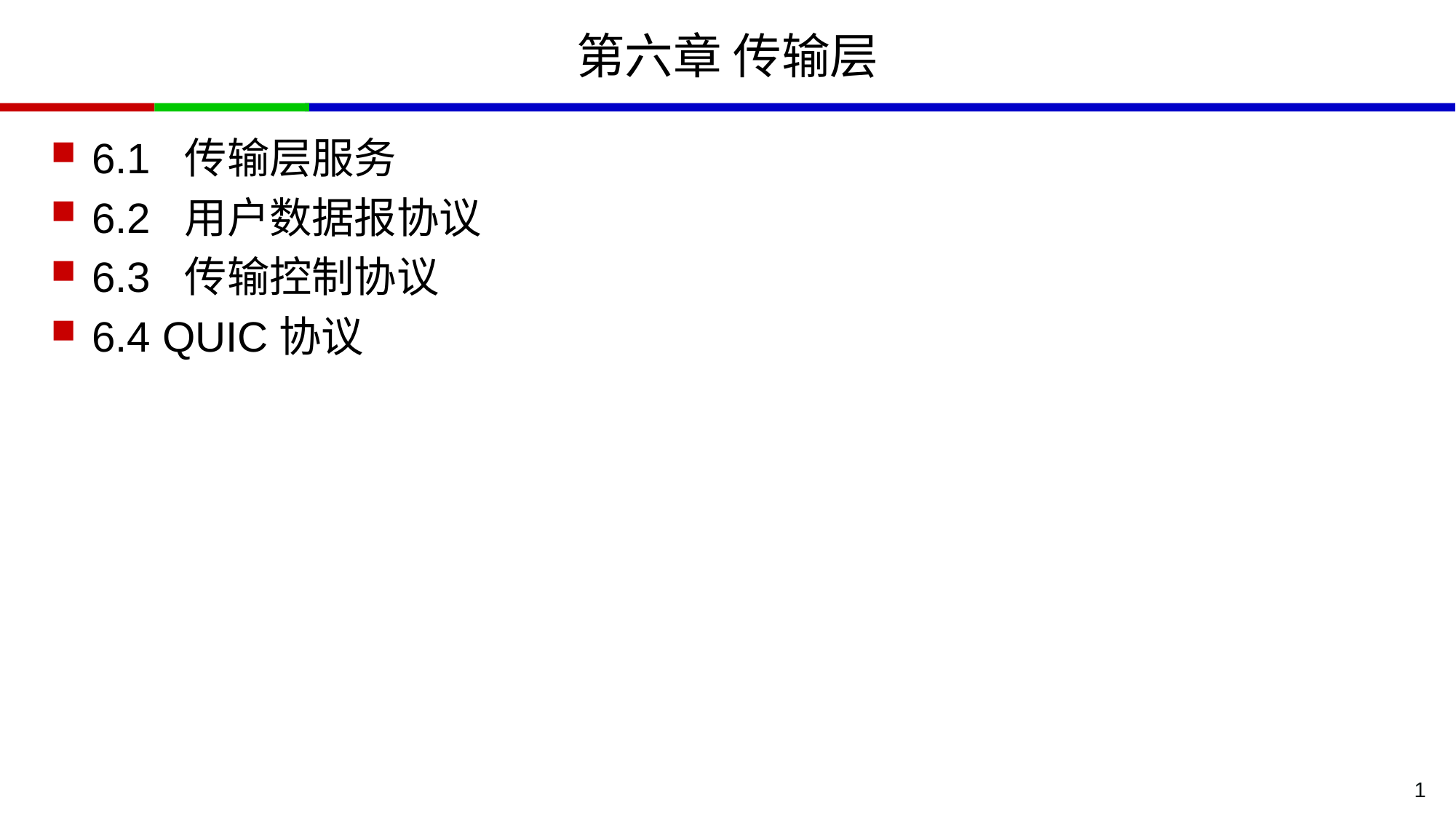

# 第六章 传输层
6.1  传输层服务
6.2  用户数据报协议
6.3  传输控制协议
6.4 QUIC协议
1